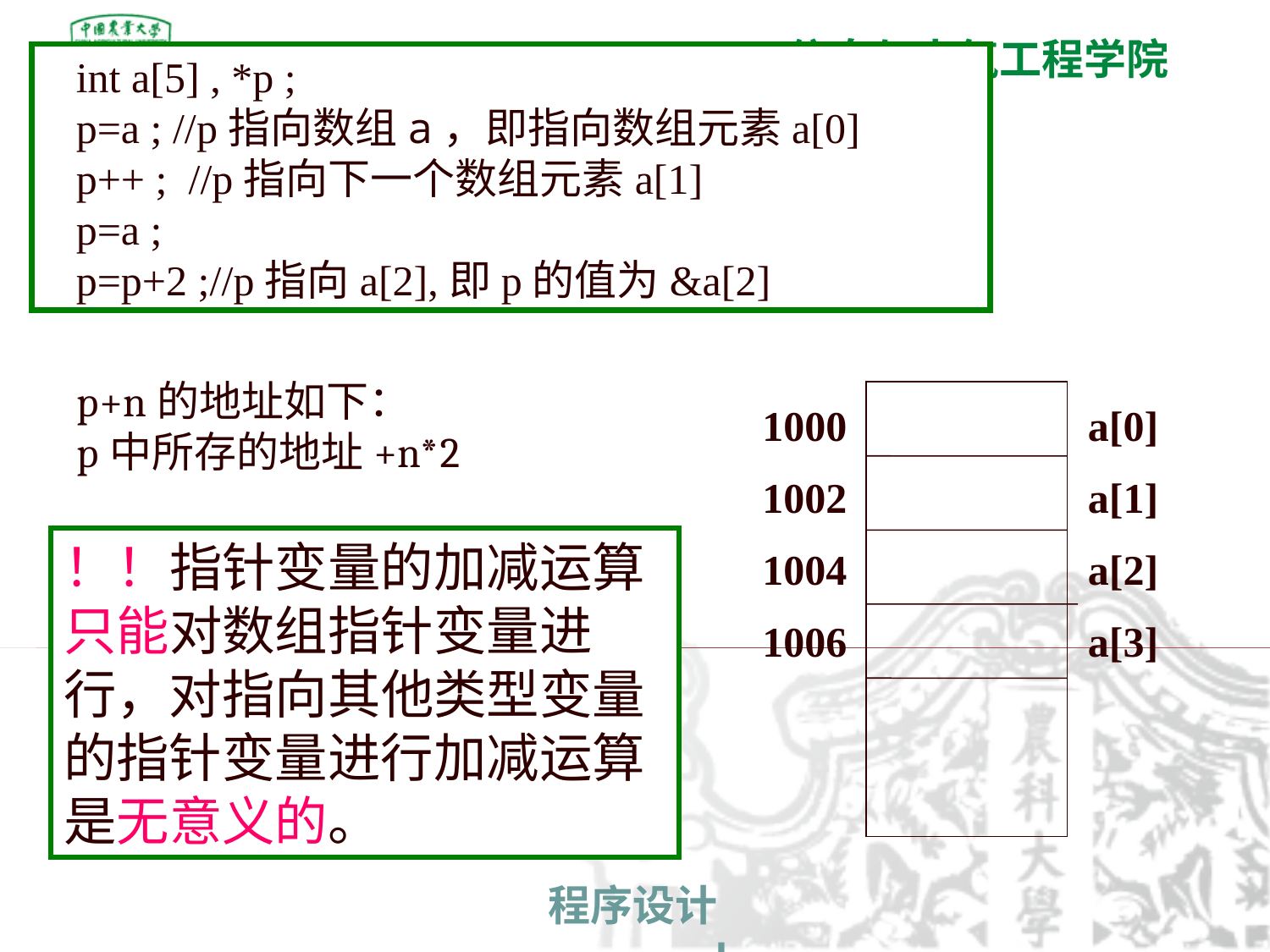

int a[5] , *p ;
   p=a ; //p指向数组a，即指向数组元素a[0]
   p++ ;  //p指向下一个数组元素a[1]
   p=a ;
   p=p+2 ;//p指向a[2],即p的值为&a[2]
p+n的地址如下：
p中所存的地址+n*2

1000
1002
1004
1006
a[0]
a[1]
a[2]
a[3]

！！指针变量的加减运算只能对数组指针变量进行，对指向其他类型变量的指针变量进行加减运算是无意义的。